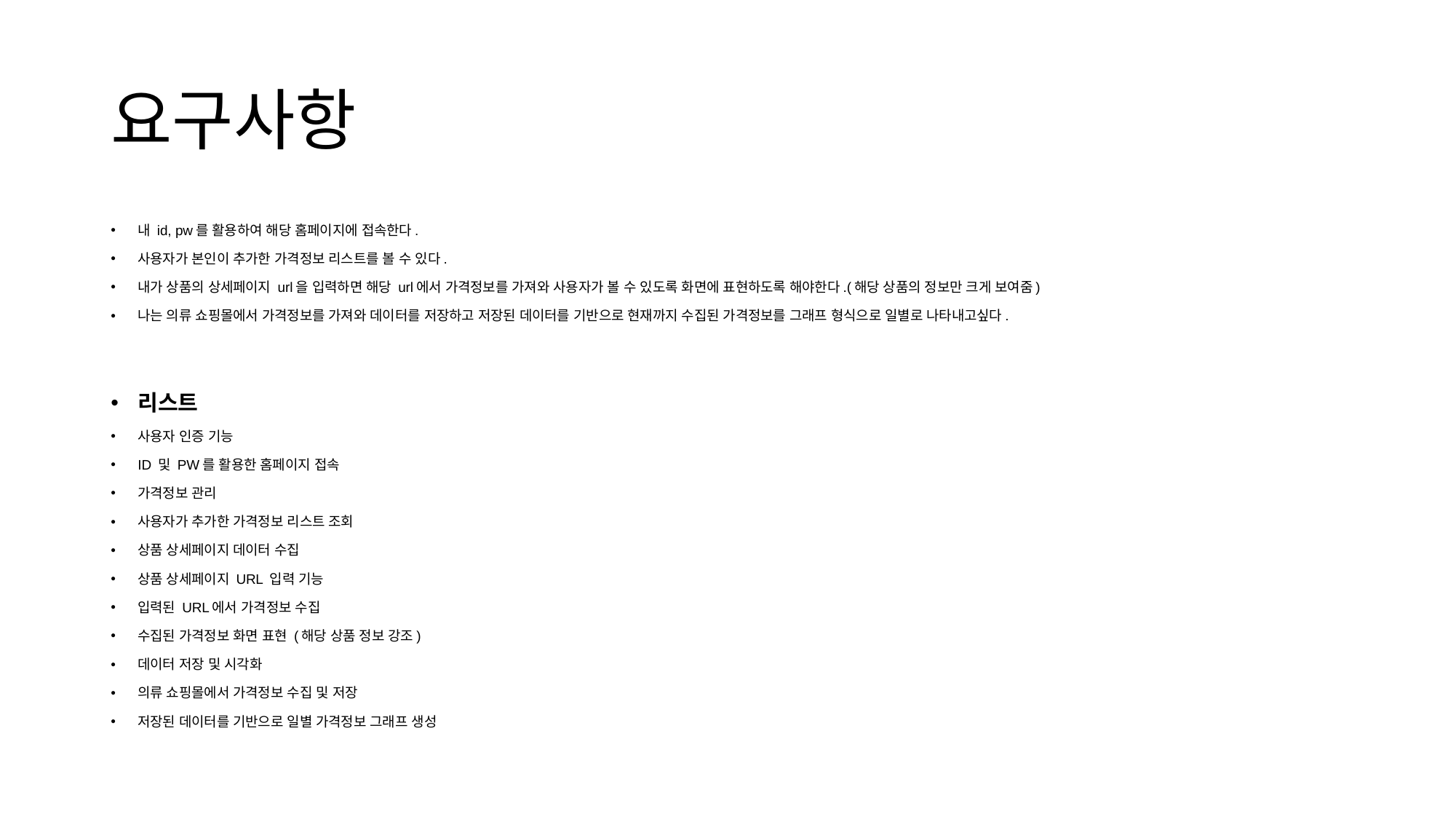

# 요구사항
내 id, pw를 활용하여 해당 홈페이지에 접속한다.
사용자가 본인이 추가한 가격정보 리스트를 볼 수 있다.
내가 상품의 상세페이지 url을 입력하면 해당 url에서 가격정보를 가져와 사용자가 볼 수 있도록 화면에 표현하도록 해야한다.(해당 상품의 정보만 크게 보여줌)
나는 의류 쇼핑몰에서 가격정보를 가져와 데이터를 저장하고 저장된 데이터를 기반으로 현재까지 수집된 가격정보를 그래프 형식으로 일별로 나타내고싶다.

리스트
사용자 인증 기능
ID 및 PW를 활용한 홈페이지 접속
가격정보 관리
사용자가 추가한 가격정보 리스트 조회
상품 상세페이지 데이터 수집
상품 상세페이지 URL 입력 기능
입력된 URL에서 가격정보 수집
수집된 가격정보 화면 표현 (해당 상품 정보 강조)
데이터 저장 및 시각화
의류 쇼핑몰에서 가격정보 수집 및 저장
저장된 데이터를 기반으로 일별 가격정보 그래프 생성